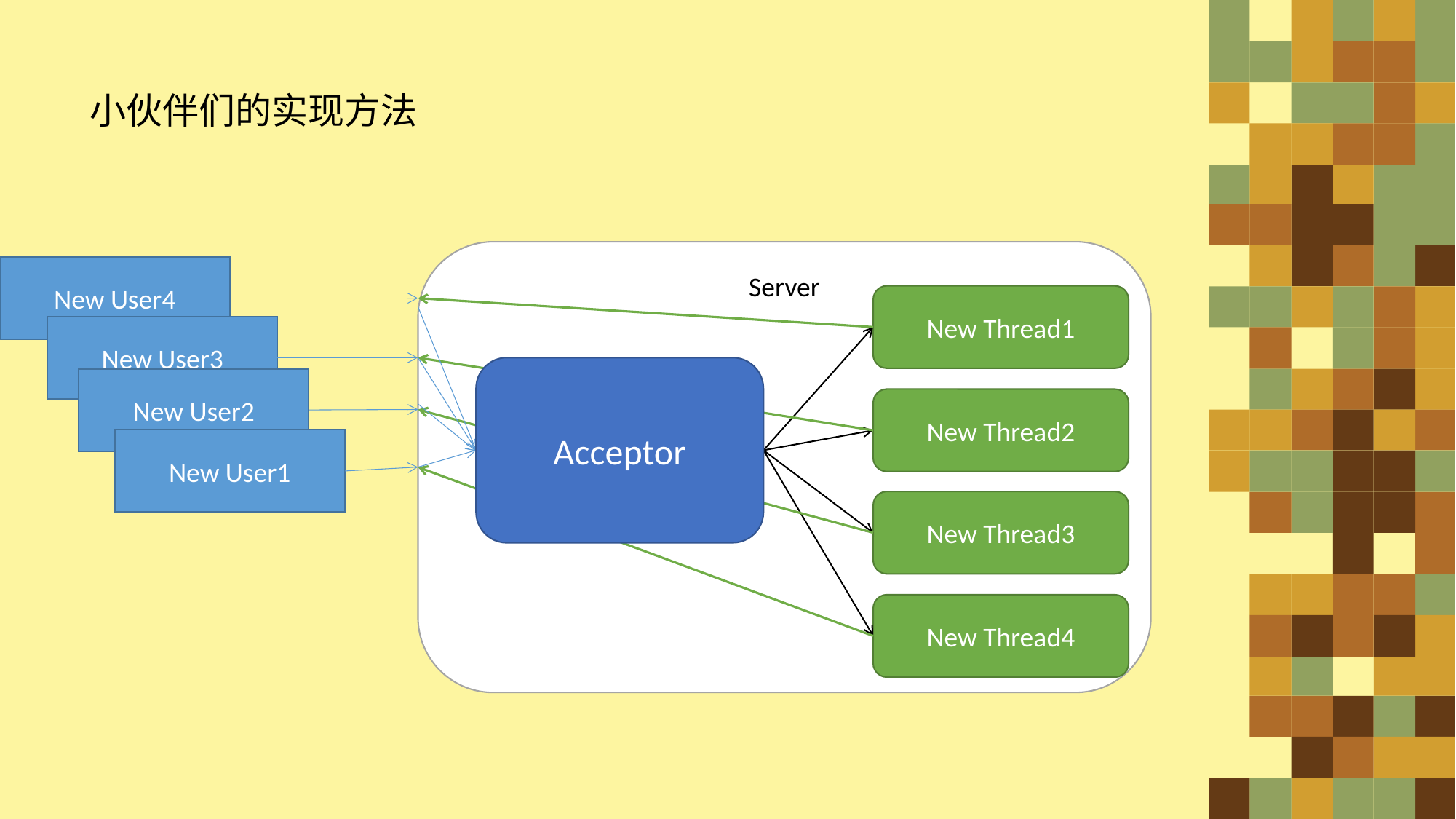

小伙伴们的实现方法
Server
New User4

New Thread1
New User3
Acceptor
New User2
New Thread2
New User1
New Thread3
New Thread4